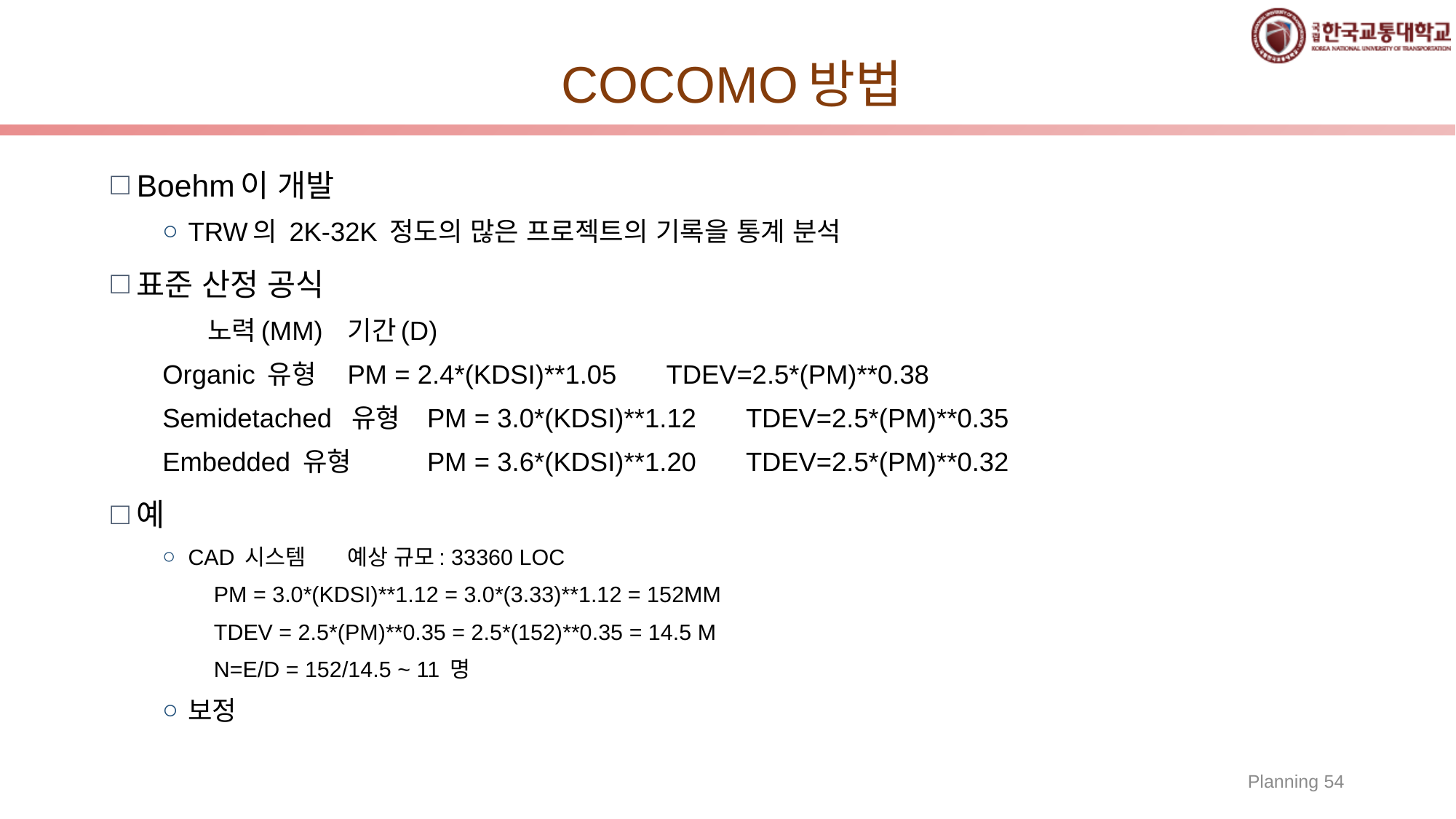

# COCOMO방법
Boehm이 개발
TRW의 2K-32K 정도의 많은 프로젝트의 기록을 통계 분석
표준 산정 공식
				  노력(MM)		기간(D)
Organic 유형	PM = 2.4*(KDSI)**1.05	TDEV=2.5*(PM)**0.38
Semidetached  유형	PM = 3.0*(KDSI)**1.12	TDEV=2.5*(PM)**0.35
Embedded 유형	PM = 3.6*(KDSI)**1.20	TDEV=2.5*(PM)**0.32
예
CAD 시스템	예상 규모: 33360 LOC
PM = 3.0*(KDSI)**1.12 = 3.0*(3.33)**1.12 = 152MM
TDEV = 2.5*(PM)**0.35 = 2.5*(152)**0.35 = 14.5 M
N=E/D = 152/14.5 ~ 11 명
보정
Planning 54